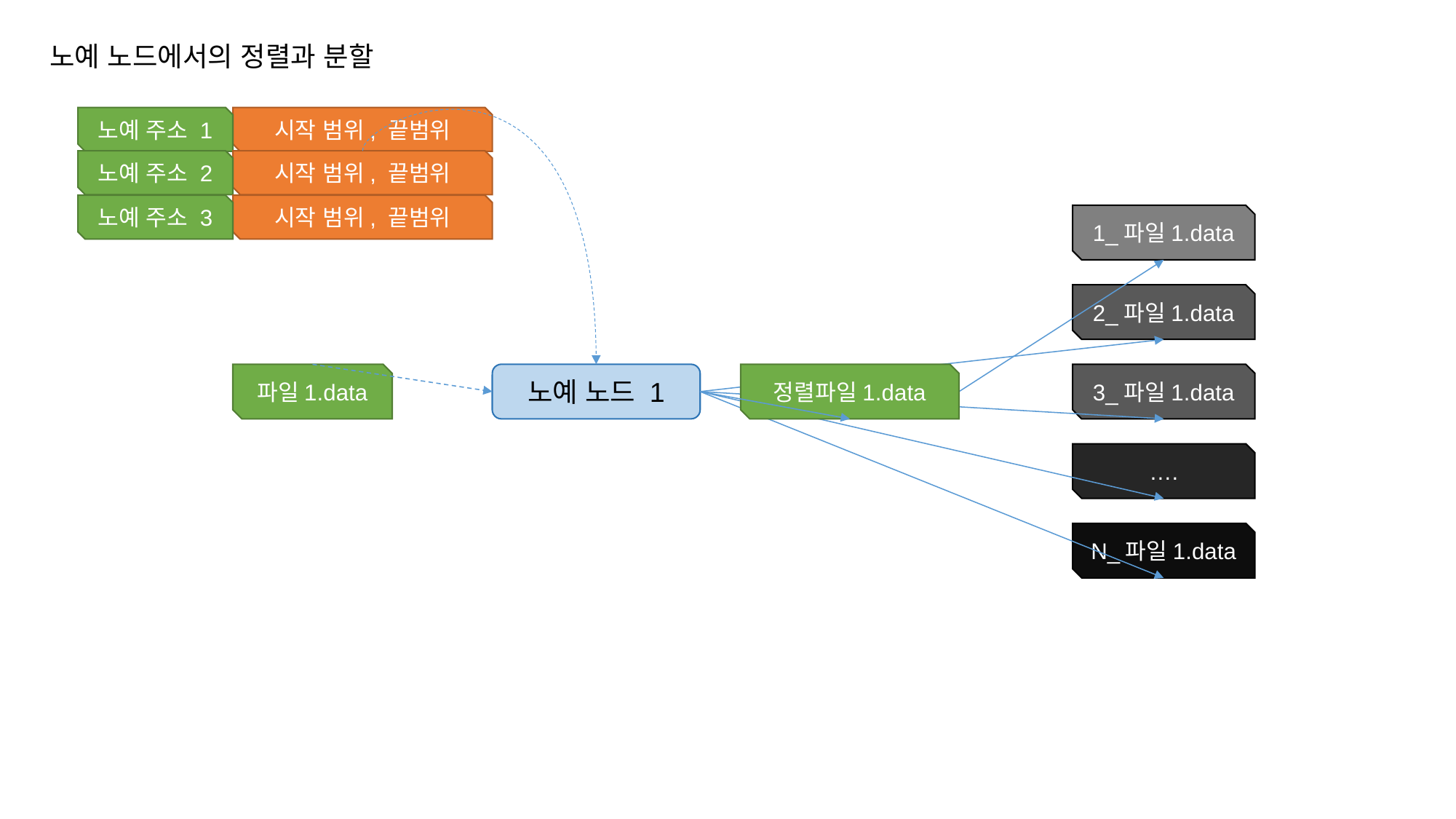

노예 노드에서의 정렬과 분할
노예 주소 1
시작 범위, 끝범위
노예 주소 2
시작 범위, 끝범위
노예 주소 3
시작 범위, 끝범위
1_파일1.data
2_파일1.data
3_파일1.data
….
N_파일1.data
파일1.data
노예 노드 1
정렬파일1.data